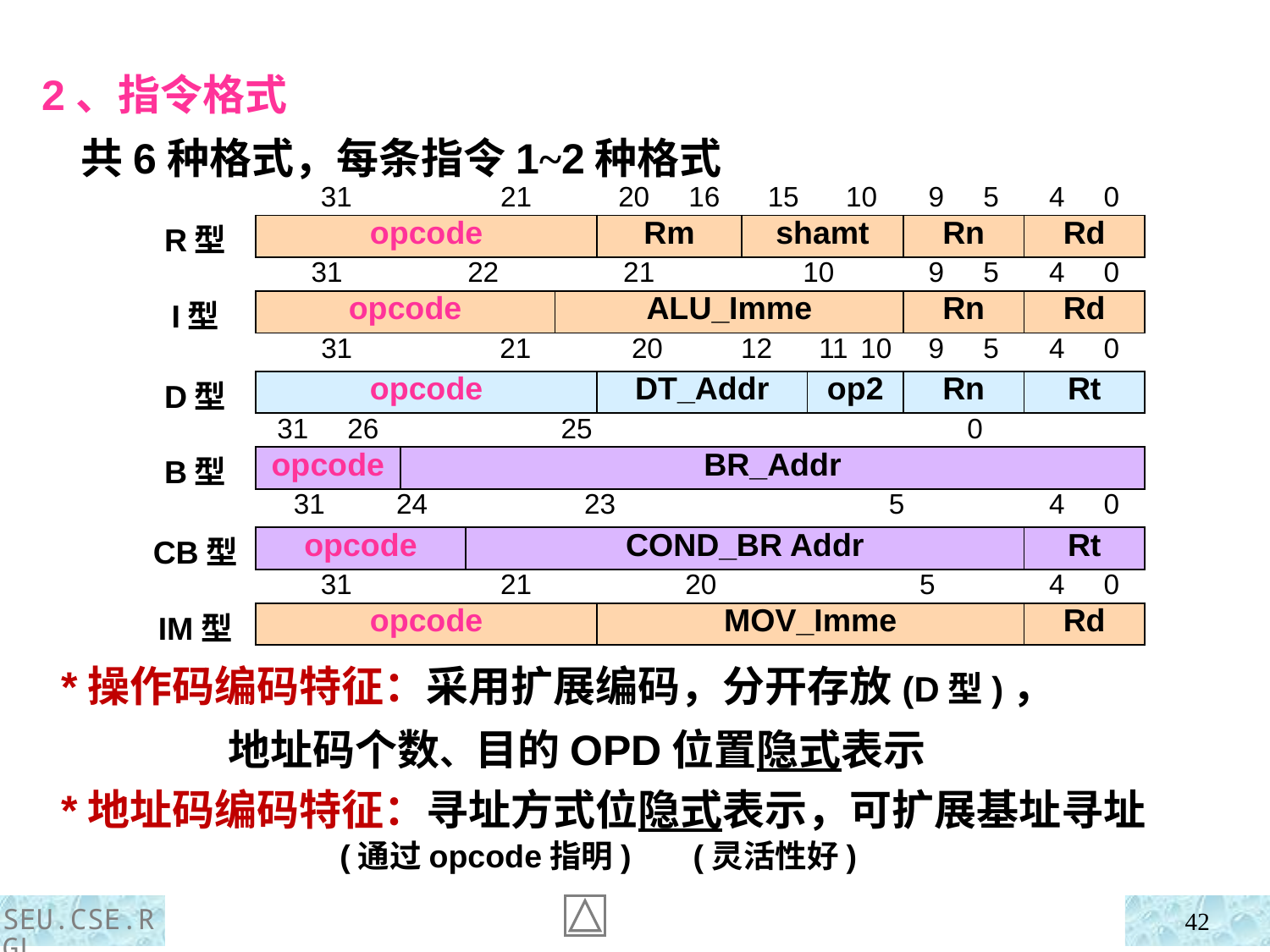

2、指令格式
   共6种格式，每条指令1~2种格式
|  | 31 21 |  |  |  | 20 16 | 15 10 |  | 9 5 | 4 0 |
| --- | --- | --- | --- | --- | --- | --- | --- | --- | --- |
| R型 | opcode |  |  |  | Rm | shamt |  | Rn | Rd |
|  | 31 22 |  |  | 21 10 |  |  |  | 9 5 | 4 0 |
| I型 | opcode |  |  | ALU\_Imme |  |  |  | Rn | Rd |
|  | 31 21 |  |  |  | 20 12 |  | 11 10 | 9 5 | 4 0 |
| D型 | opcode |  |  |  | DT\_Addr |  | op2 | Rn | Rt |
|  | 31 26 | 25 0 |  |  |  |  |  |  |  |
| B型 | opcode | BR\_Addr |  |  |  |  |  |  |  |
|  | 31 24 |  | 23 5 |  |  |  |  |  | 4 0 |
| CB型 | opcode |  | COND\_BR Addr |  |  |  |  |  | Rt |
|  | 31 21 |  |  |  | 20 5 |  |  |  | 4 0 |
| IM型 | opcode |  |  |  | MOV\_Imme |  |  |  | Rd |
  *操作码编码特征：采用扩展编码，分开存放(D型)，
                   地址码个数、目的OPD位置隐式表示
  *地址码编码特征：寻址方式位隐式表示，可扩展基址寻址
                                  (通过opcode指明)       (灵活性好)
SEU.CSE.RGL

42